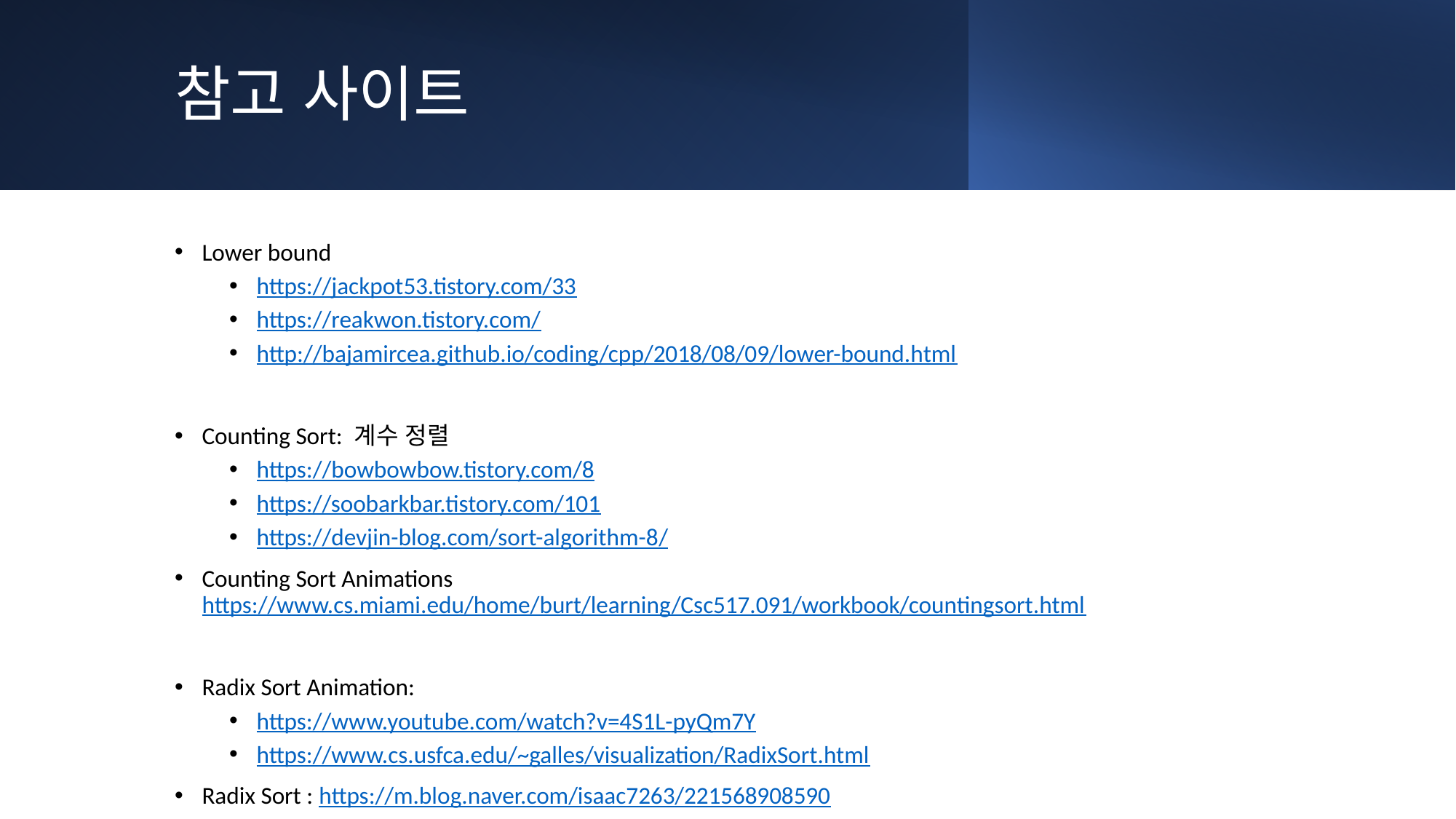

# 참고 사이트

Lower bound
https://jackpot53.tistory.com/33
https://reakwon.tistory.com/
http://bajamircea.github.io/coding/cpp/2018/08/09/lower-bound.html

Counting Sort: 계수 정렬
https://bowbowbow.tistory.com/8
https://soobarkbar.tistory.com/101
https://devjin-blog.com/sort-algorithm-8/
Counting Sort Animations https://www.cs.miami.edu/home/burt/learning/Csc517.091/workbook/countingsort.html

Radix Sort Animation:
https://www.youtube.com/watch?v=4S1L-pyQm7Y
https://www.cs.usfca.edu/~galles/visualization/RadixSort.html
Radix Sort : https://m.blog.naver.com/isaac7263/221568908590